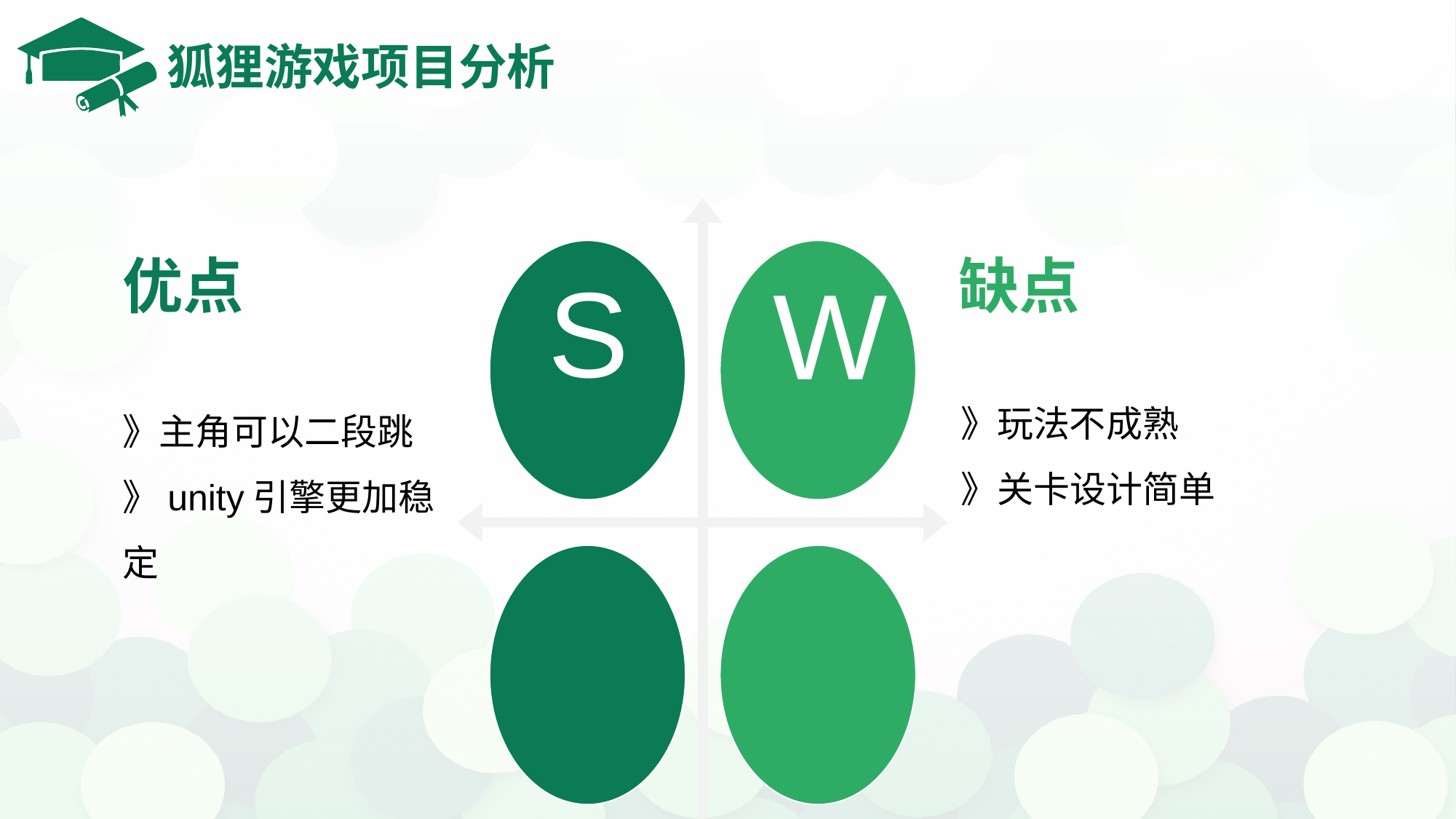

# 狐狸游戏项目分析

S
W
优点
》主角可以二段跳
》unity引擎更加稳定
缺点
》玩法不成熟
》关卡设计简单